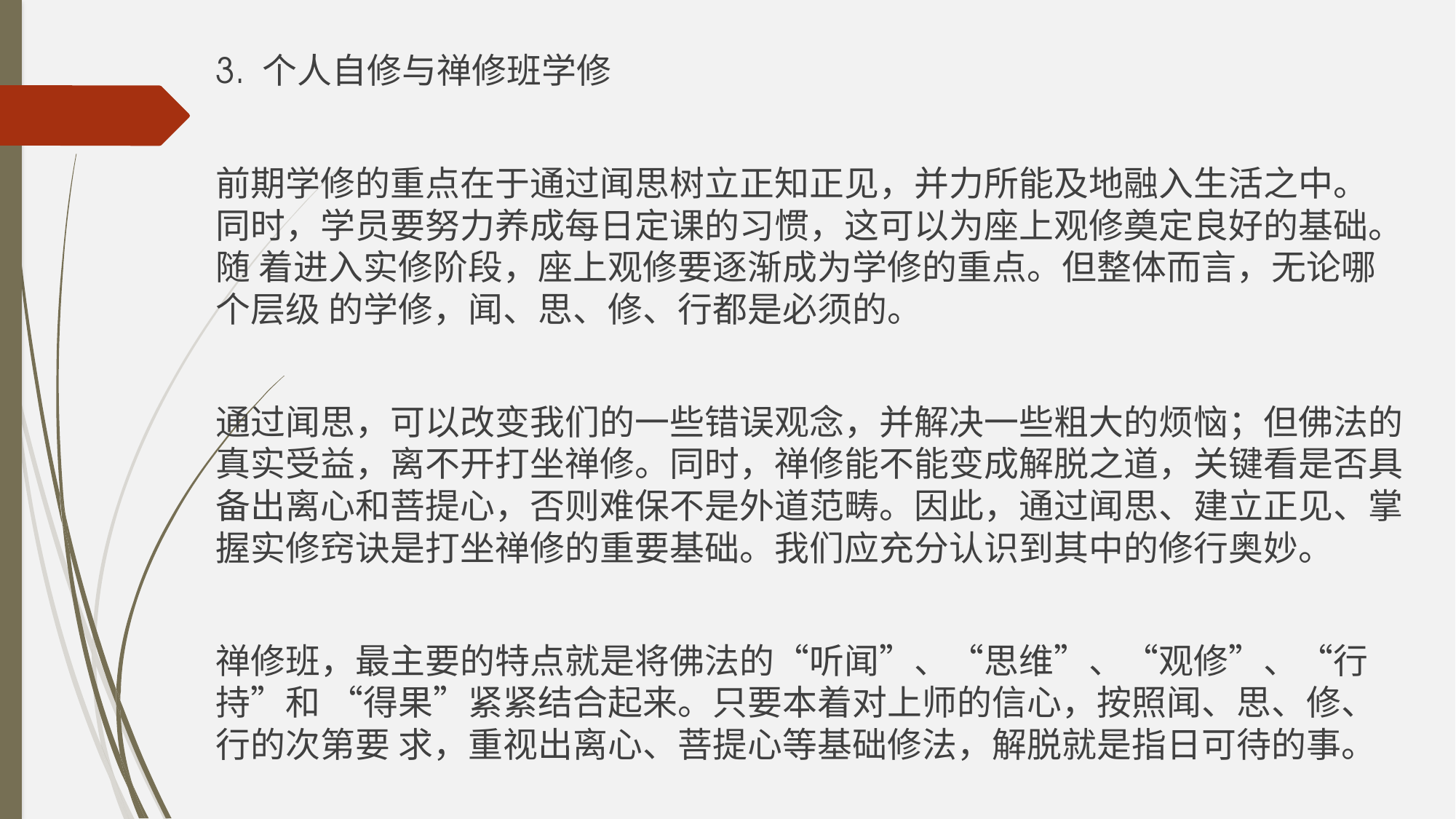

3. 个人自修与禅修班学修

前期学修的重点在于通过闻思树立正知正见，并力所能及地融入生活之中。 同时，学员要努力养成每日定课的习惯，这可以为座上观修奠定良好的基础。随 着进入实修阶段，座上观修要逐渐成为学修的重点。但整体而言，无论哪个层级 的学修，闻、思、修、行都是必须的。

通过闻思，可以改变我们的一些错误观念，并解决一些粗大的烦恼；但佛法的真实受益，离不开打坐禅修。同时，禅修能不能变成解脱之道，关键看是否具备出离心和菩提心，否则难保不是外道范畴。因此，通过闻思、建立正见、掌握实修窍诀是打坐禅修的重要基础。我们应充分认识到其中的修行奥妙。

禅修班，最主要的特点就是将佛法的“听闻”、“思维”、“观修”、“行持”和 “得果”紧紧结合起来。只要本着对上师的信心，按照闻、思、修、行的次第要 求，重视出离心、菩提心等基础修法，解脱就是指日可待的事。